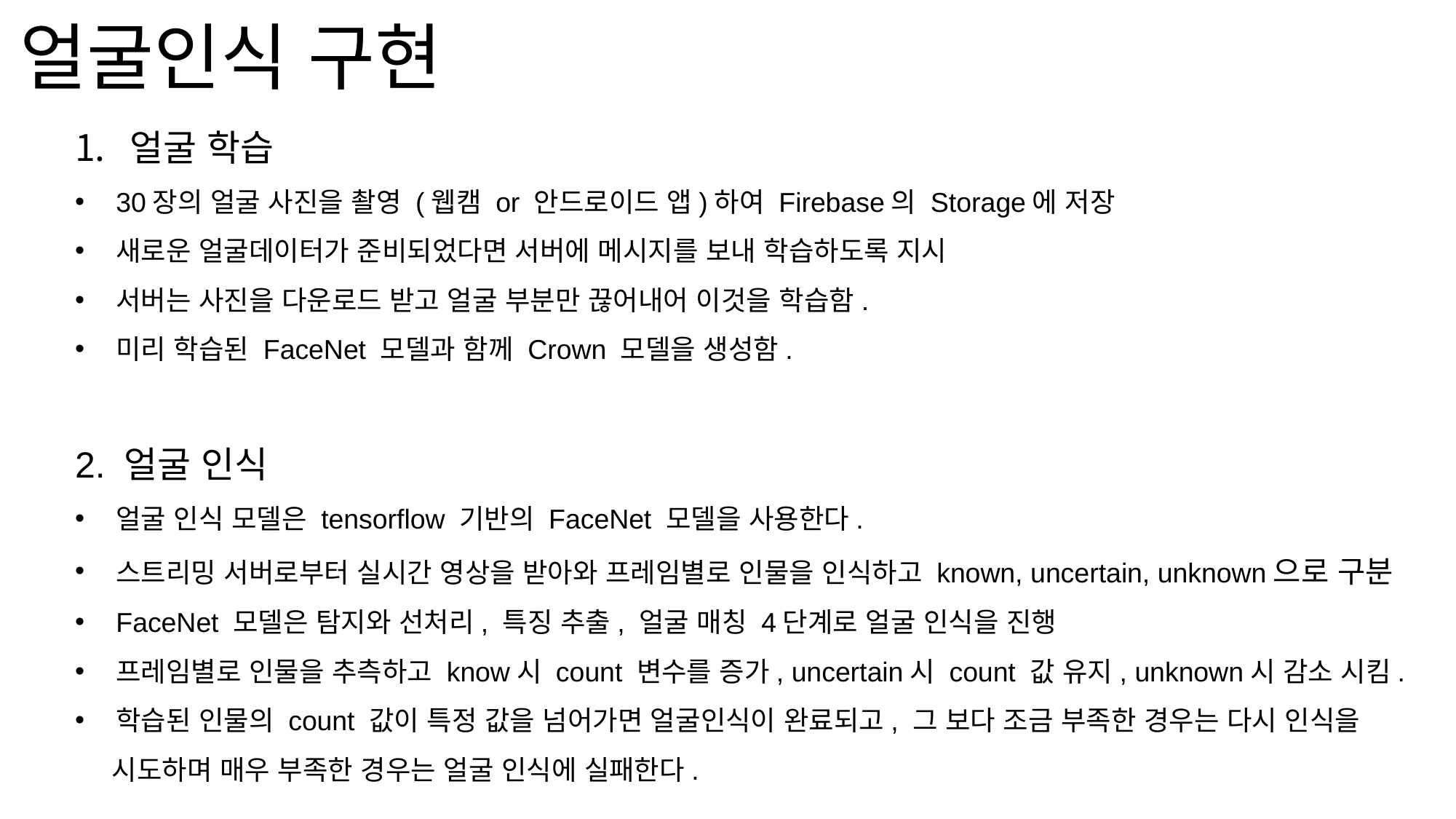

얼굴인식 구현
얼굴 학습
30장의 얼굴 사진을 촬영 (웹캠 or 안드로이드 앱)하여 Firebase의 Storage에 저장
새로운 얼굴데이터가 준비되었다면 서버에 메시지를 보내 학습하도록 지시
서버는 사진을 다운로드 받고 얼굴 부분만 끊어내어 이것을 학습함.
미리 학습된 FaceNet 모델과 함께 Crown 모델을 생성함.

2. 얼굴 인식
얼굴 인식 모델은 tensorflow 기반의 FaceNet 모델을 사용한다.
스트리밍 서버로부터 실시간 영상을 받아와 프레임별로 인물을 인식하고 known, uncertain, unknown으로 구분
FaceNet 모델은 탐지와 선처리, 특징 추출, 얼굴 매칭 4단계로 얼굴 인식을 진행
프레임별로 인물을 추측하고 know시 count 변수를 증가, uncertain시 count 값 유지, unknown시 감소 시킴.
학습된 인물의 count 값이 특정 값을 넘어가면 얼굴인식이 완료되고, 그 보다 조금 부족한 경우는 다시 인식을
    시도하며 매우 부족한 경우는 얼굴 인식에 실패한다.